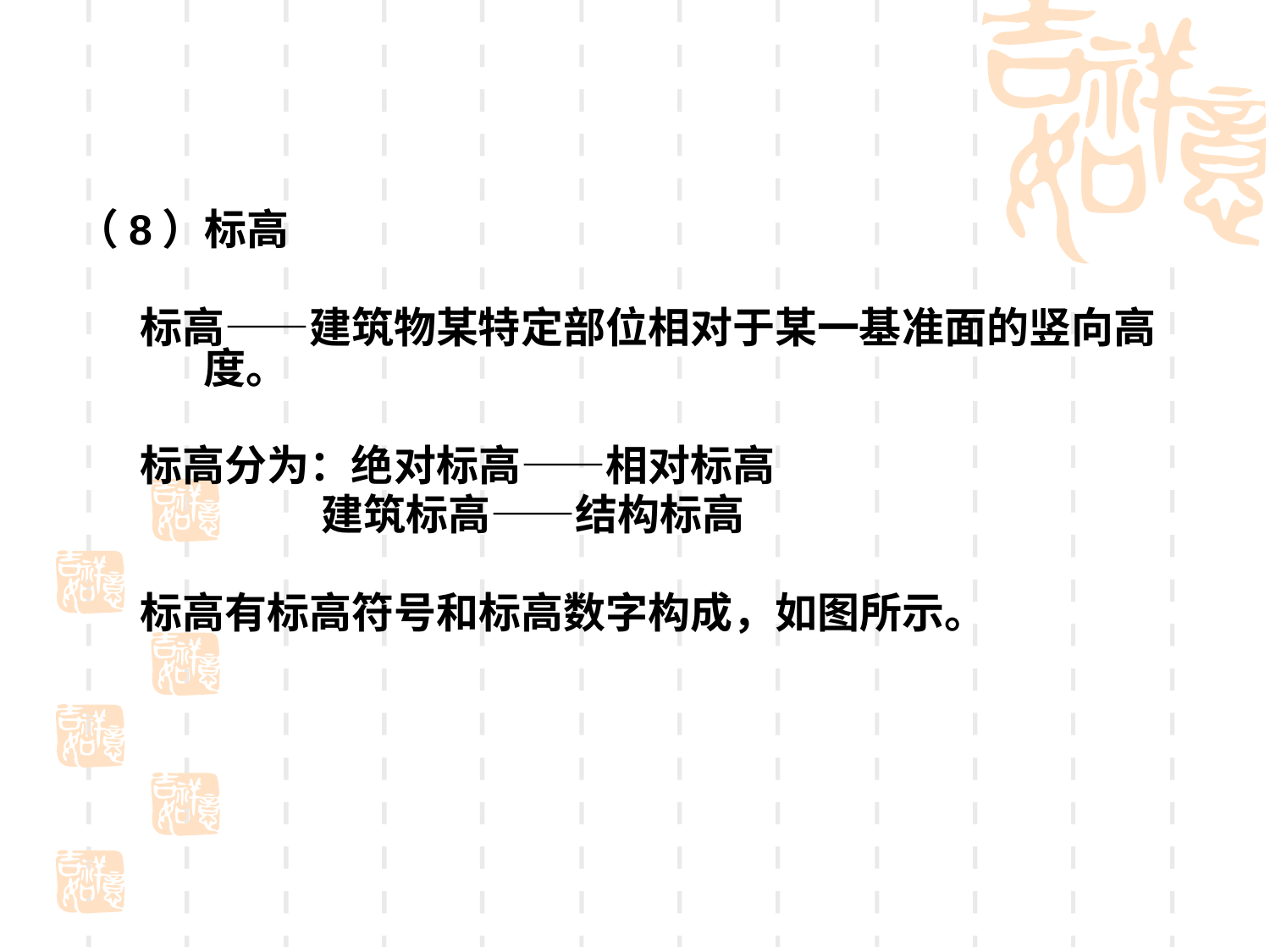

（8）标高

标高——建筑物某特定部位相对于某一基准面的竖向高度。

标高分为：绝对标高——相对标高
                  建筑标高——结构标高

标高有标高符号和标高数字构成，如图所示。